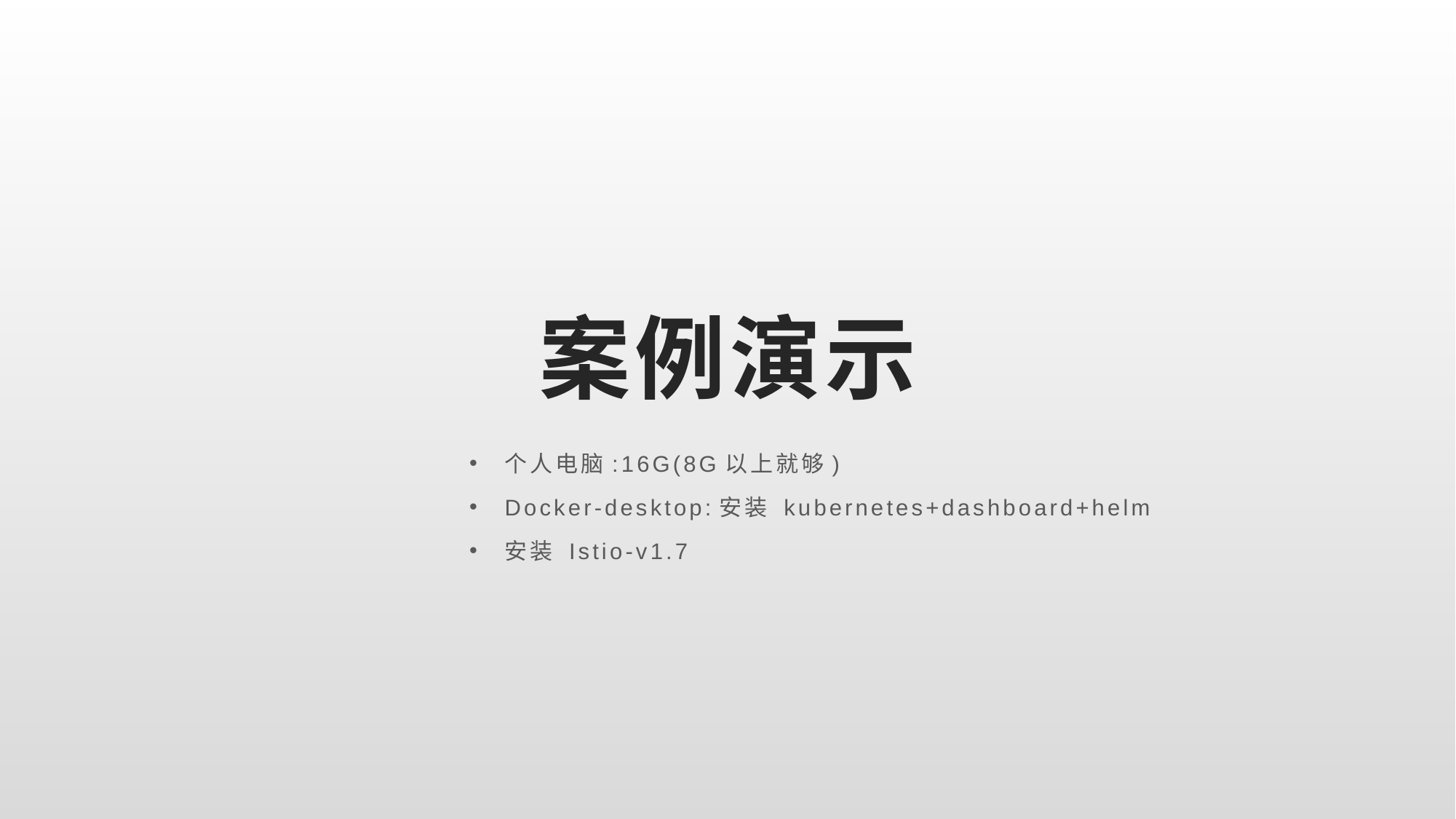

# 案例演示
个人电脑:16G(8G以上就够)
Docker-desktop:安装 kubernetes+dashboard+helm
安装 Istio-v1.7